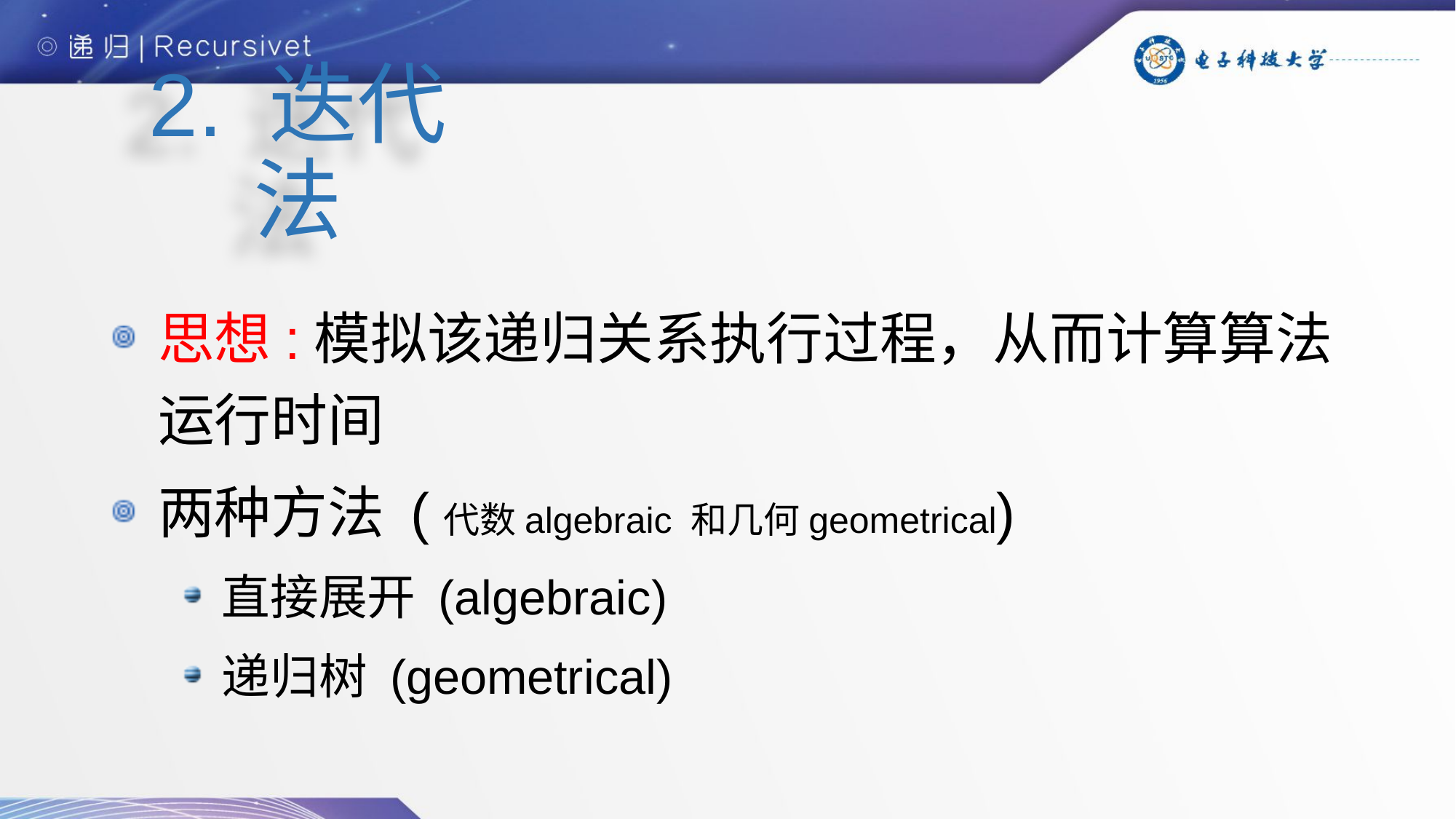

# 2. 迭代法
思想:模拟该递归关系执行过程，从而计算算法运行时间
两种方法 (代数algebraic 和几何geometrical)
直接展开 (algebraic)
递归树 (geometrical)